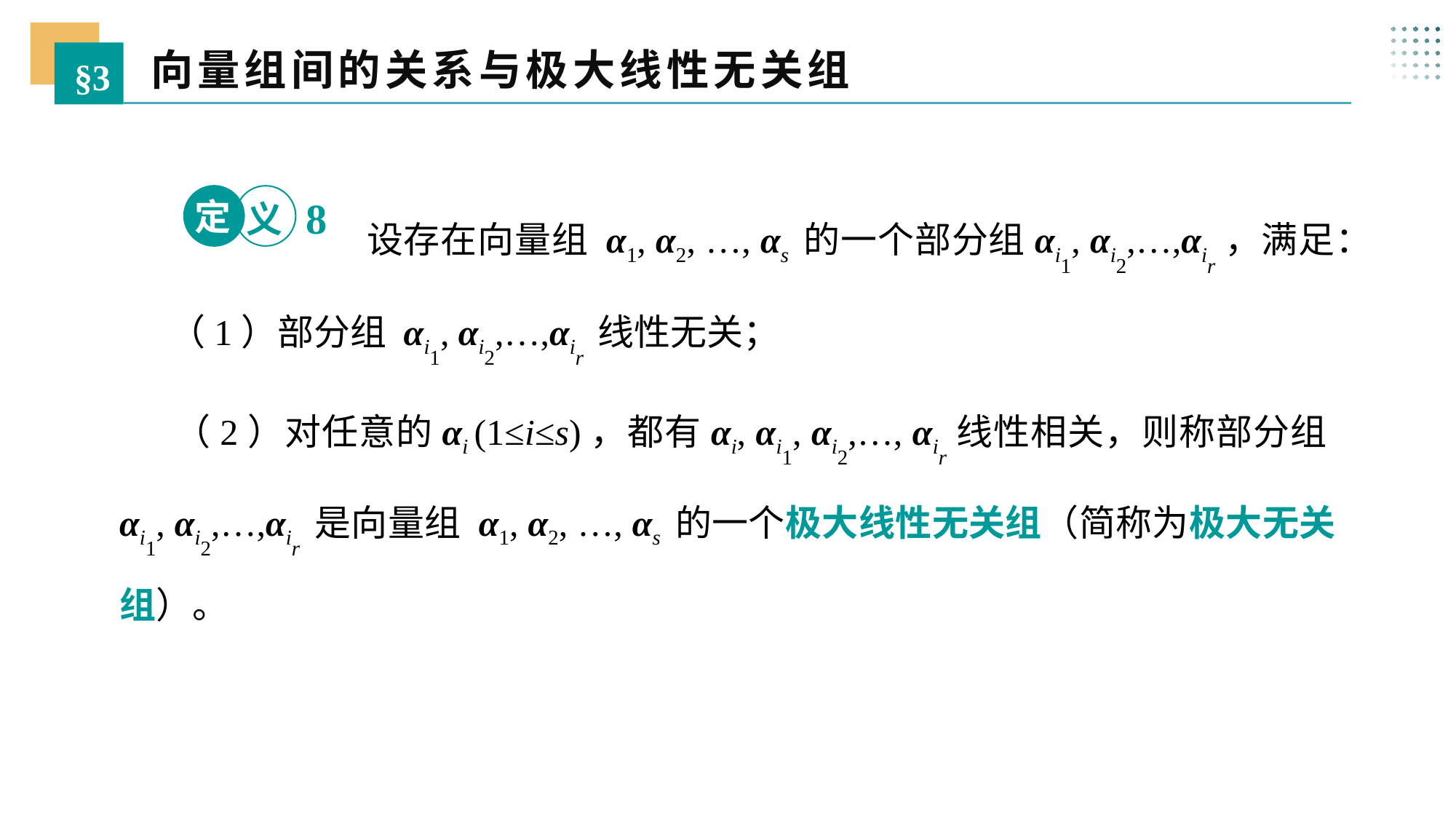

向量组间的关系与极大线性无关组
§3
                           设存在向量组 α1, α2, …, αs 的一个部分组αi1, αi2,…,αir，满足：

定

8
义
     （1）部分组 αi1, αi2,…,αir 线性无关；
     （2）对任意的αi (1≤i≤s)，都有αi, αi1, αi2,…, αir线性相关，则称部分组αi1, αi2,…,αir 是向量组 α1, α2, …, αs 的一个极大线性无关组（简称为极大无关组）。